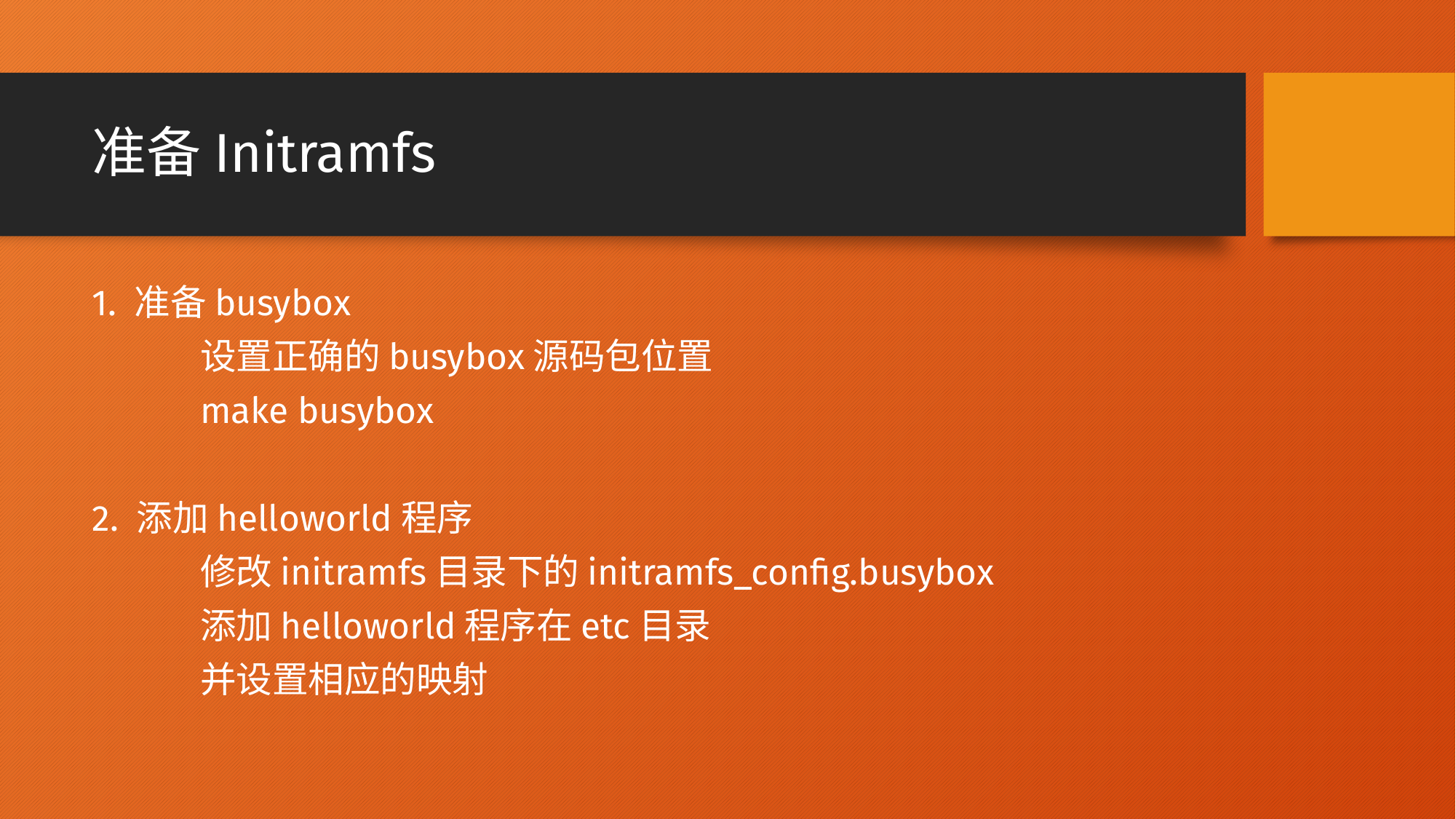

# 准备Initramfs
1. 准备busybox
	设置正确的busybox源码包位置
	make busybox

2. 添加helloworld程序
	修改initramfs目录下的initramfs_config.busybox
	添加helloworld程序在etc目录
	并设置相应的映射